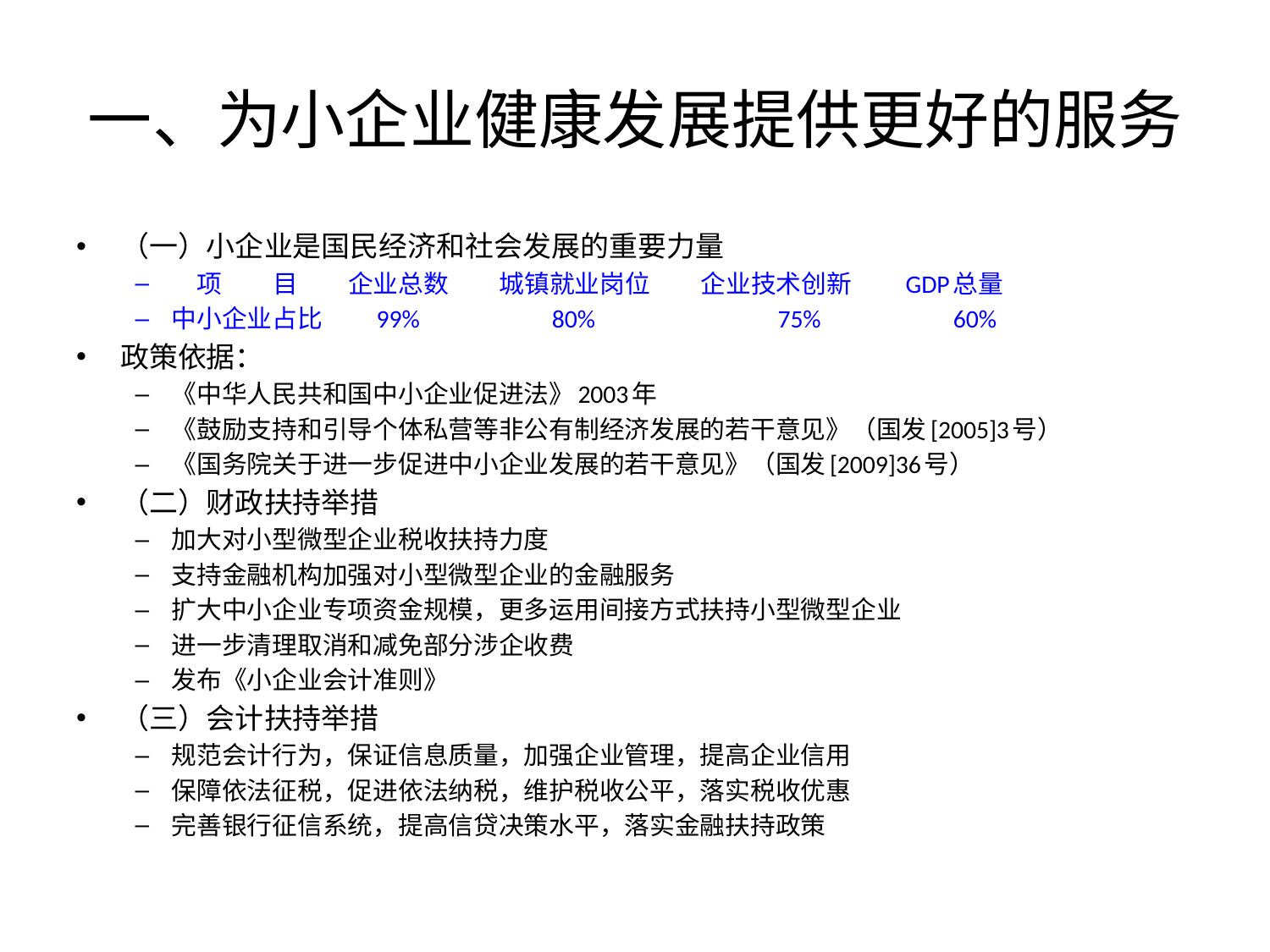

# 一、为小企业健康发展提供更好的服务
（一）小企业是国民经济和社会发展的重要力量
　项　　目　　企业总数　　城镇就业岗位　　企业技术创新　　GDP总量
中小企业占比　　99%　　　　　80%　　　　　　　75%　　　　　60%
政策依据：
《中华人民共和国中小企业促进法》2003年
《鼓励支持和引导个体私营等非公有制经济发展的若干意见》（国发[2005]3号）
《国务院关于进一步促进中小企业发展的若干意见》（国发[2009]36号）
（二）财政扶持举措
加大对小型微型企业税收扶持力度
支持金融机构加强对小型微型企业的金融服务
扩大中小企业专项资金规模，更多运用间接方式扶持小型微型企业
进一步清理取消和减免部分涉企收费
发布《小企业会计准则》
（三）会计扶持举措
规范会计行为，保证信息质量，加强企业管理，提高企业信用
保障依法征税，促进依法纳税，维护税收公平，落实税收优惠
完善银行征信系统，提高信贷决策水平，落实金融扶持政策